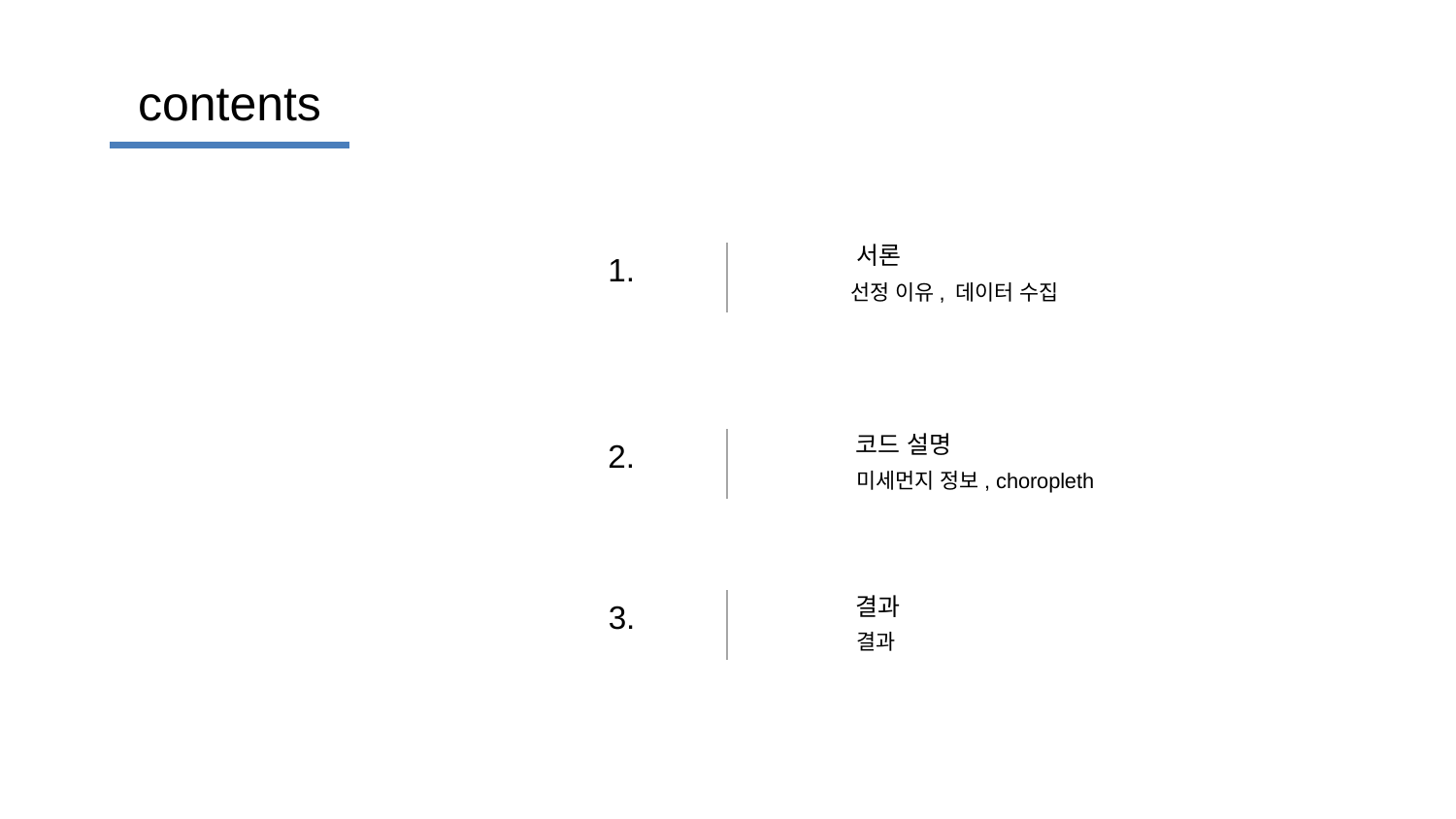

contents
서론
1.
선정 이유, 데이터 수집
코드 설명
2.
미세먼지 정보, choropleth
결과
3.
결과